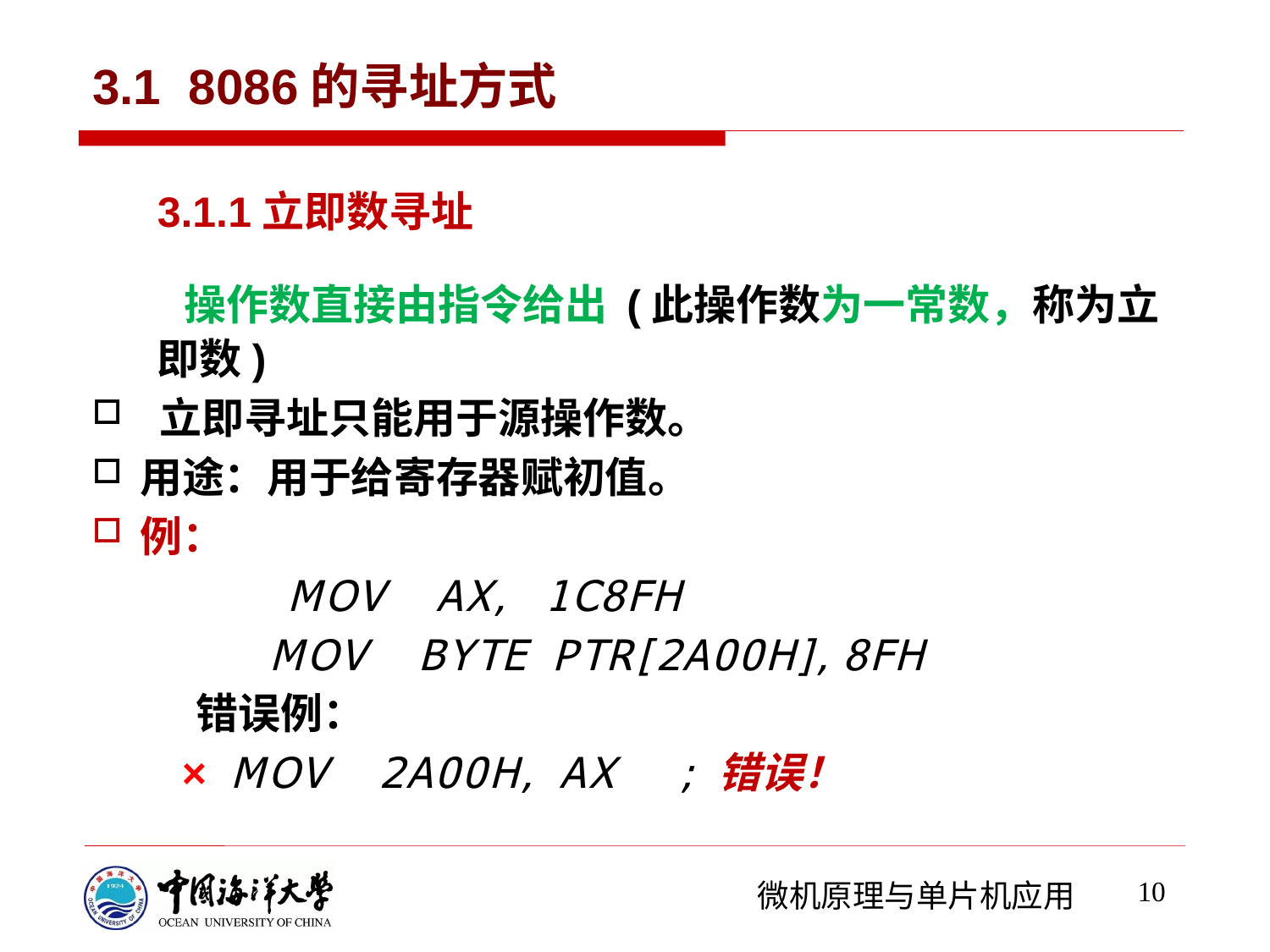

# 3.1  8086的寻址方式
3.1.1立即数寻址
 操作数直接由指令给出 (此操作数为一常数，称为立即数)
 立即寻址只能用于源操作数。
用途：用于给寄存器赋初值。
例：
           MOV    AX,   1C8FH
         MOV    BYTE  PTR[2A00H], 8FH
   错误例：
  ×  MOV    2A00H,  AX     ; 错误！

10